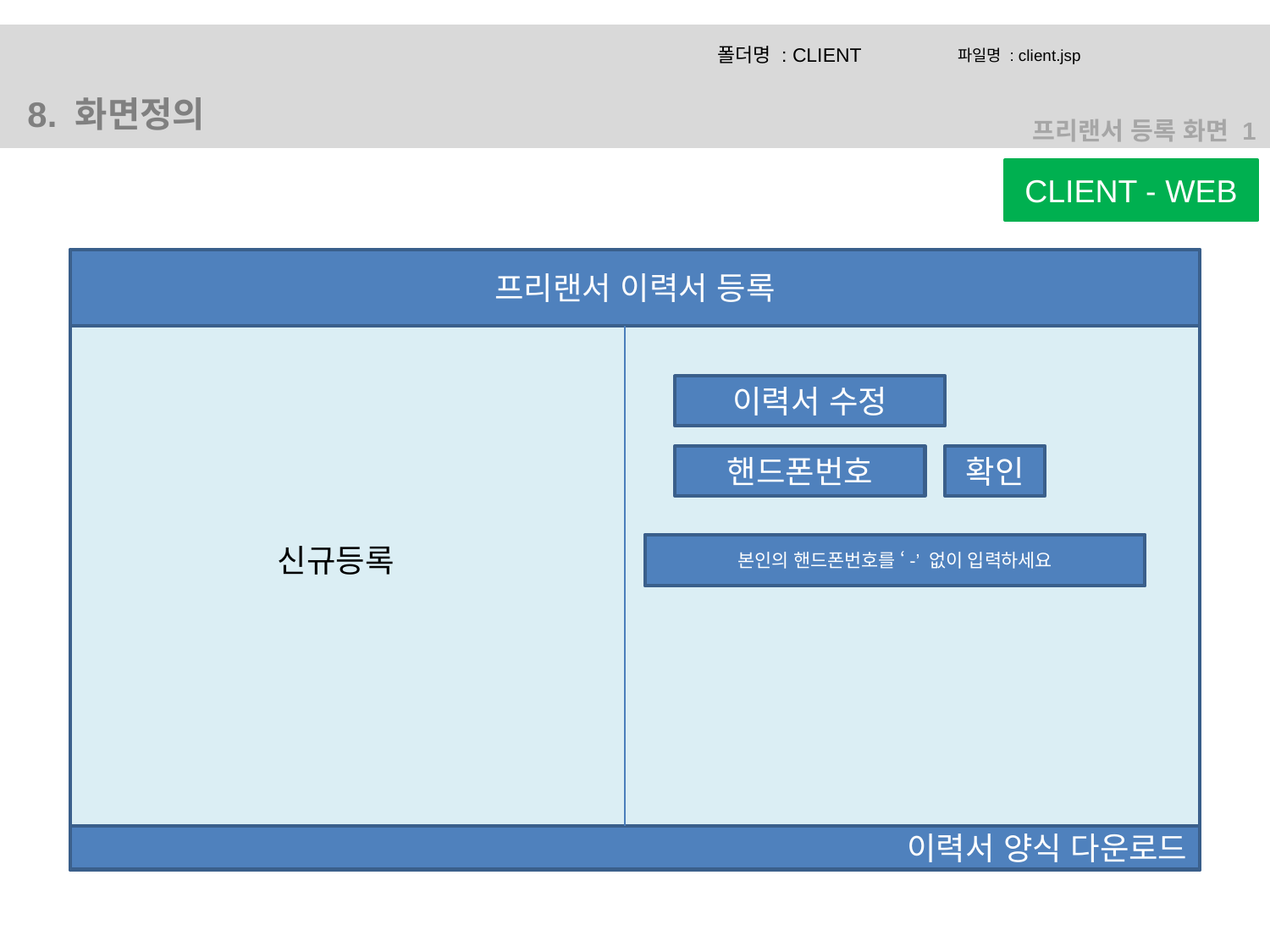

폴더명 : CLIENT
파일명 : client.jsp
8. 화면정의
프리랜서 등록 화면 1
CLIENT - WEB
프리랜서 이력서 등록

이력서 수정
핸드폰번호
확인
신규등록
본인의 핸드폰번호를 ‘-’ 없이 입력하세요
이력서 양식 다운로드